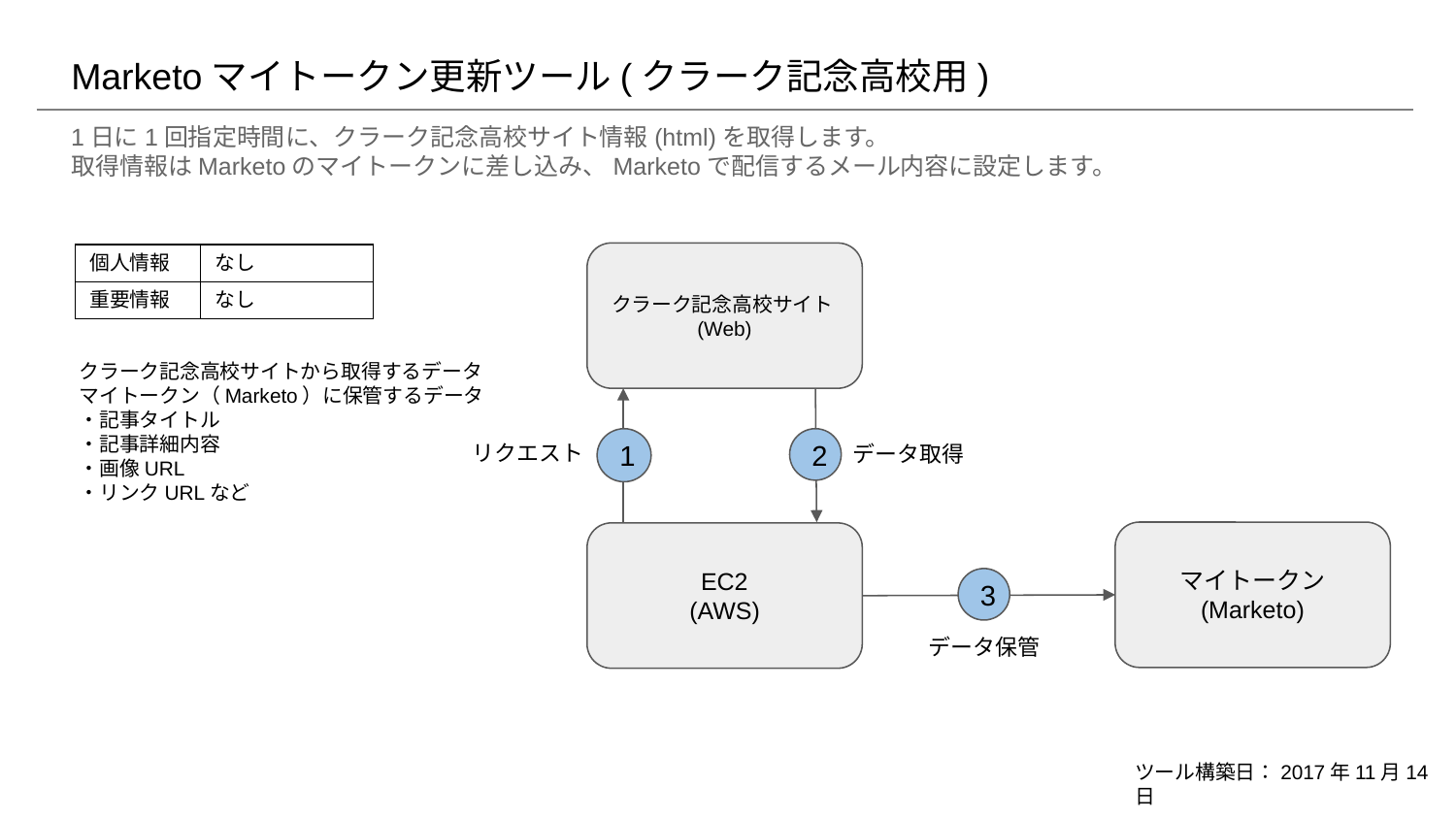

# Marketoマイトークン更新ツール(クラーク記念高校用)
1日に1回指定時間に、クラーク記念高校サイト情報(html)を取得します。
取得情報はMarketoのマイトークンに差し込み、Marketoで配信するメール内容に設定します。
クラーク記念高校サイト(Web)
| 個人情報 | なし |
| --- | --- |
| 重要情報 | なし |
クラーク記念高校サイトから取得するデータ
マイトークン（Marketo）に保管するデータ
・記事タイトル
・記事詳細内容
・画像URL
・リンクURLなど
リクエスト
データ取得
1
2
マイトークン
(Marketo)
EC2
(AWS)
3
データ保管
ツール構築日：2017年11月14日